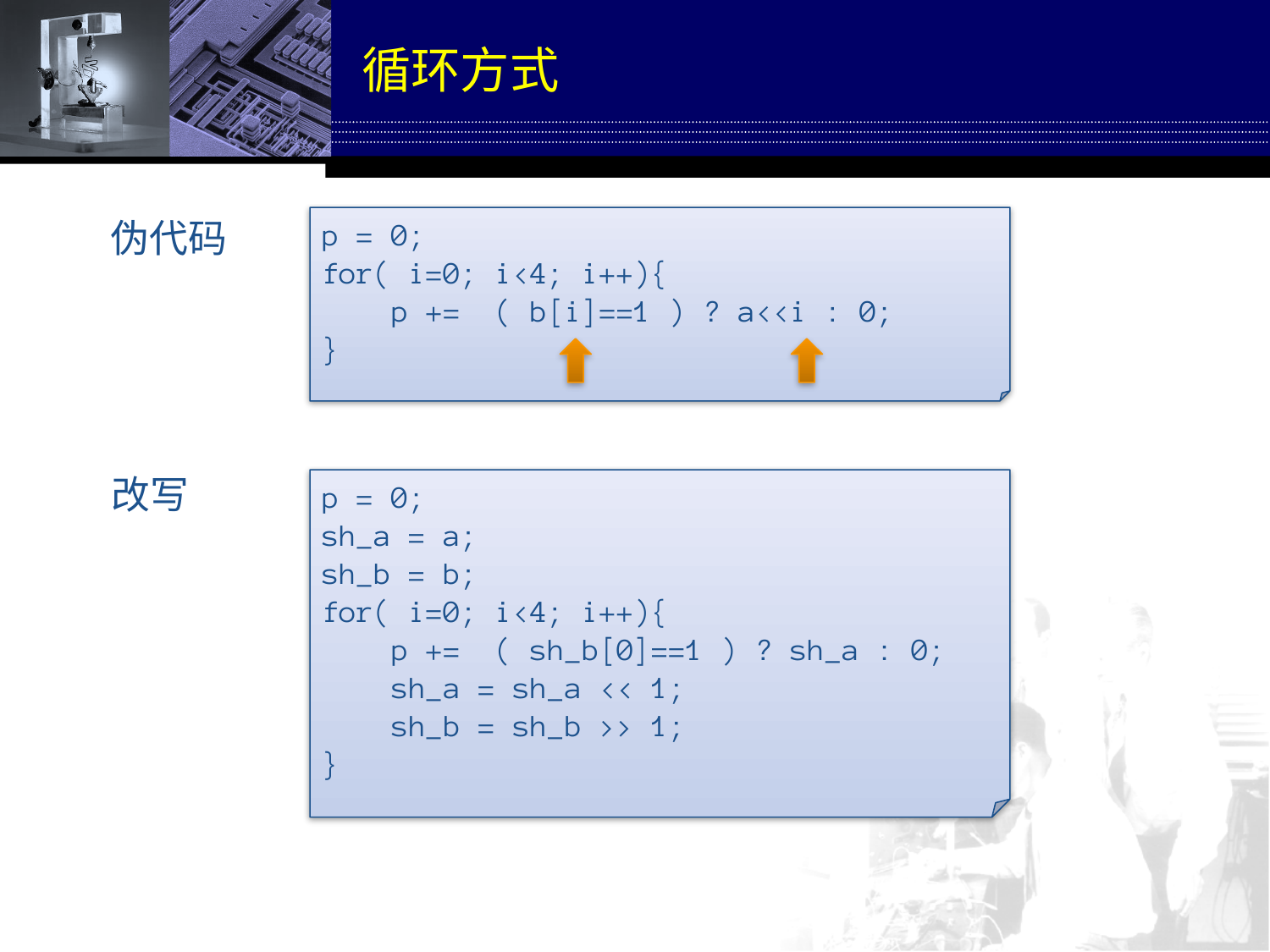

# 循环方式
伪代码
p = 0;
for( i=0; i<4; i++){
    p +=  ( b[i]==1 ) ? a<<i : 0;
}

改写
p = 0;
sh_a = a;
sh_b = b;
for( i=0; i<4; i++){
    p +=  ( sh_b[0]==1 ) ? sh_a : 0;
    sh_a = sh_a << 1;
    sh_b = sh_b >> 1;
}